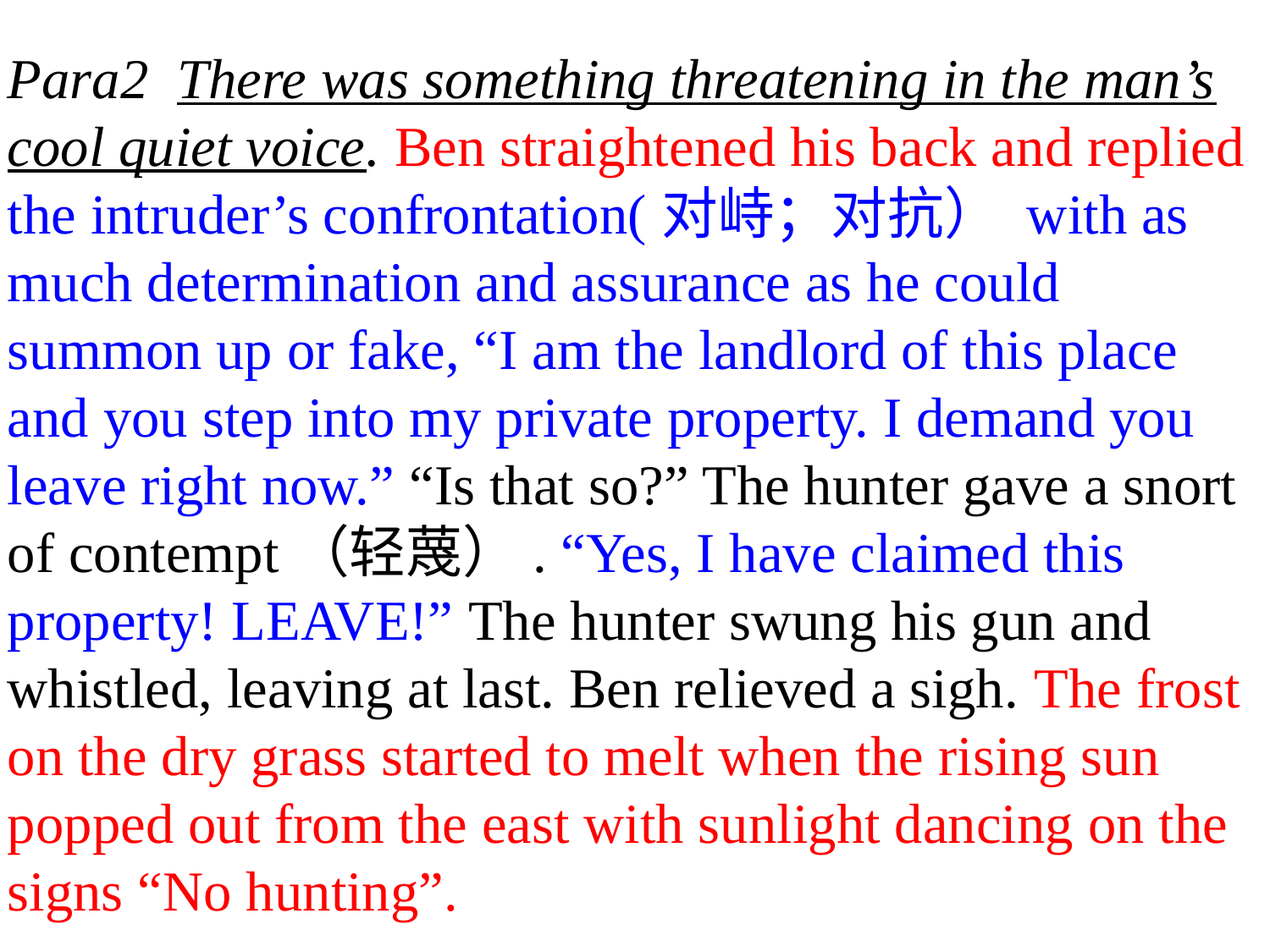

Para2  There was something threatening in the man’s cool quiet voice. Ben straightened his back and replied the intruder’s confrontation(对峙；对抗） with as much determination and assurance as he could summon up or fake, “I am the landlord of this place and you step into my private property. I demand you leave right now.” “Is that so?” The hunter gave a snort of contempt（轻蔑）. “Yes, I have claimed this property! LEAVE!” The hunter swung his gun and whistled, leaving at last. Ben relieved a sigh. The frost on the dry grass started to melt when the rising sun popped out from the east with sunlight dancing on the signs “No hunting”.